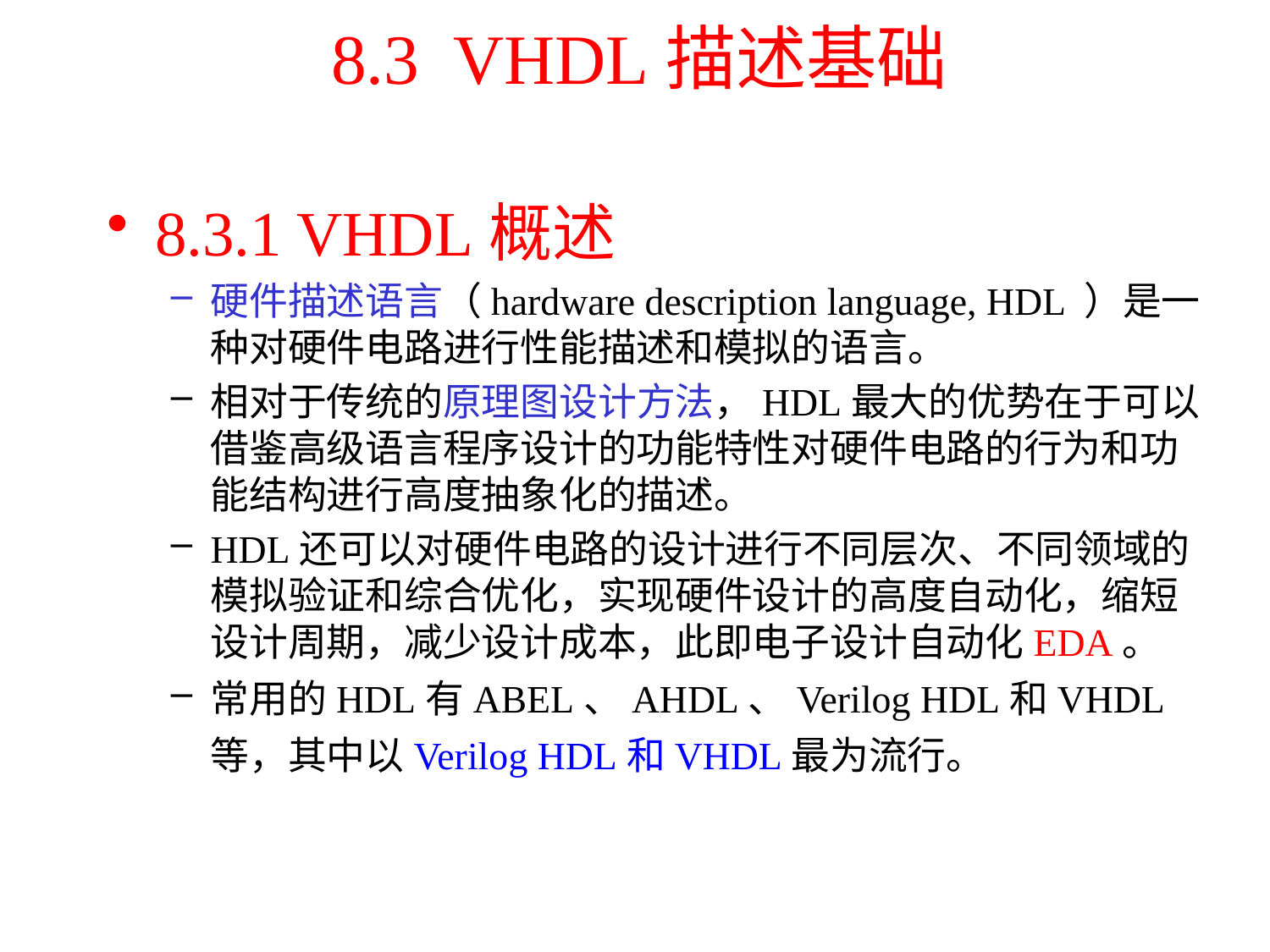

# 8.3  VHDL描述基础
8.3.1 VHDL概述
硬件描述语言（hardware description language, HDL ）是一种对硬件电路进行性能描述和模拟的语言。
相对于传统的原理图设计方法，HDL最大的优势在于可以借鉴高级语言程序设计的功能特性对硬件电路的行为和功能结构进行高度抽象化的描述。
HDL还可以对硬件电路的设计进行不同层次、不同领域的模拟验证和综合优化，实现硬件设计的高度自动化，缩短设计周期，减少设计成本，此即电子设计自动化EDA。
常用的HDL有ABEL、AHDL、Verilog HDL和VHDL等，其中以Verilog HDL和VHDL最为流行。